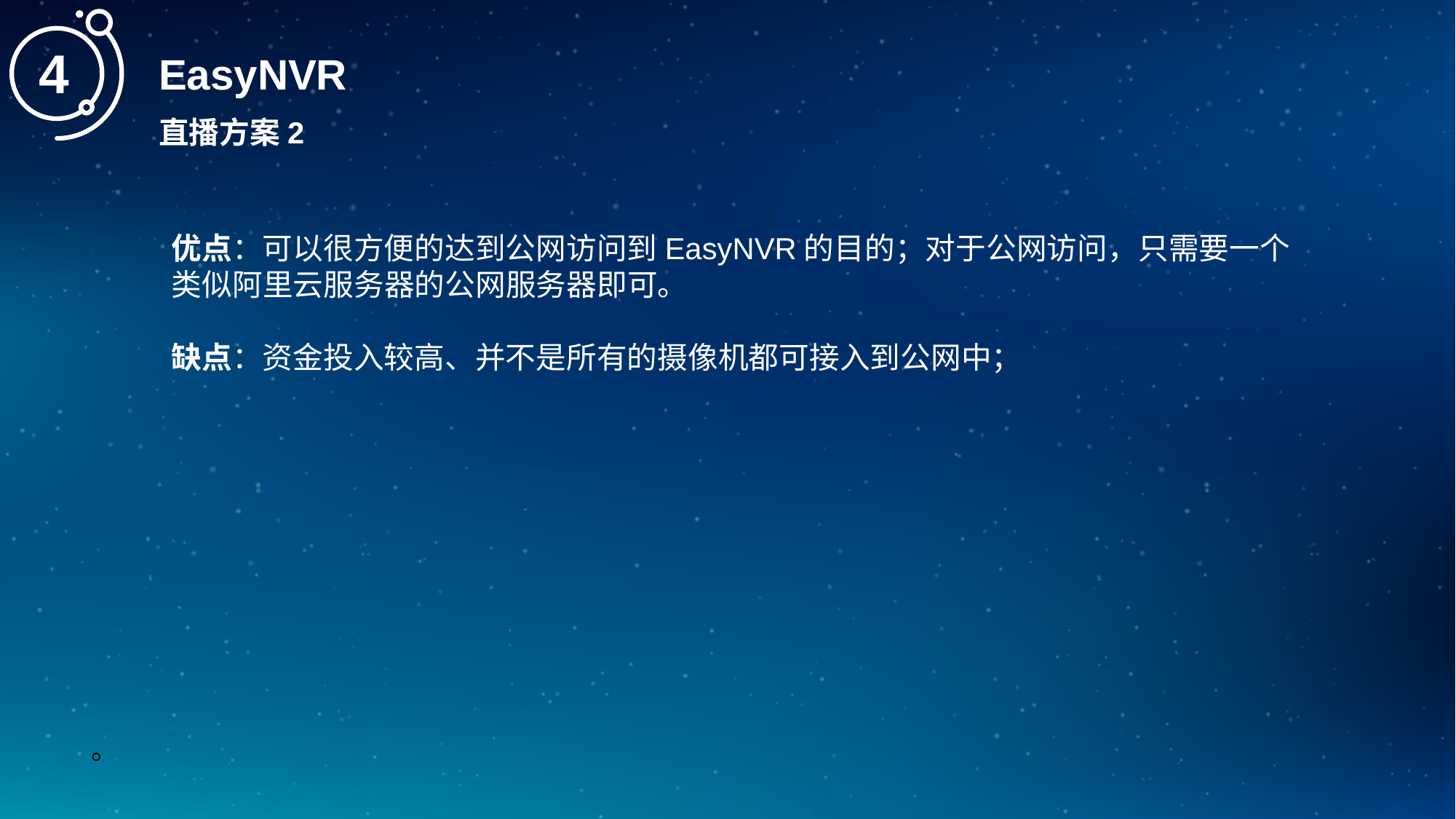

4

EasyNVR
直播方案2
优点：可以很方便的达到公网访问到EasyNVR的目的；对于公网访问，只需要一个类似阿里云服务器的公网服务器即可。

缺点：资金投入较高、并不是所有的摄像机都可接入到公网中；

。